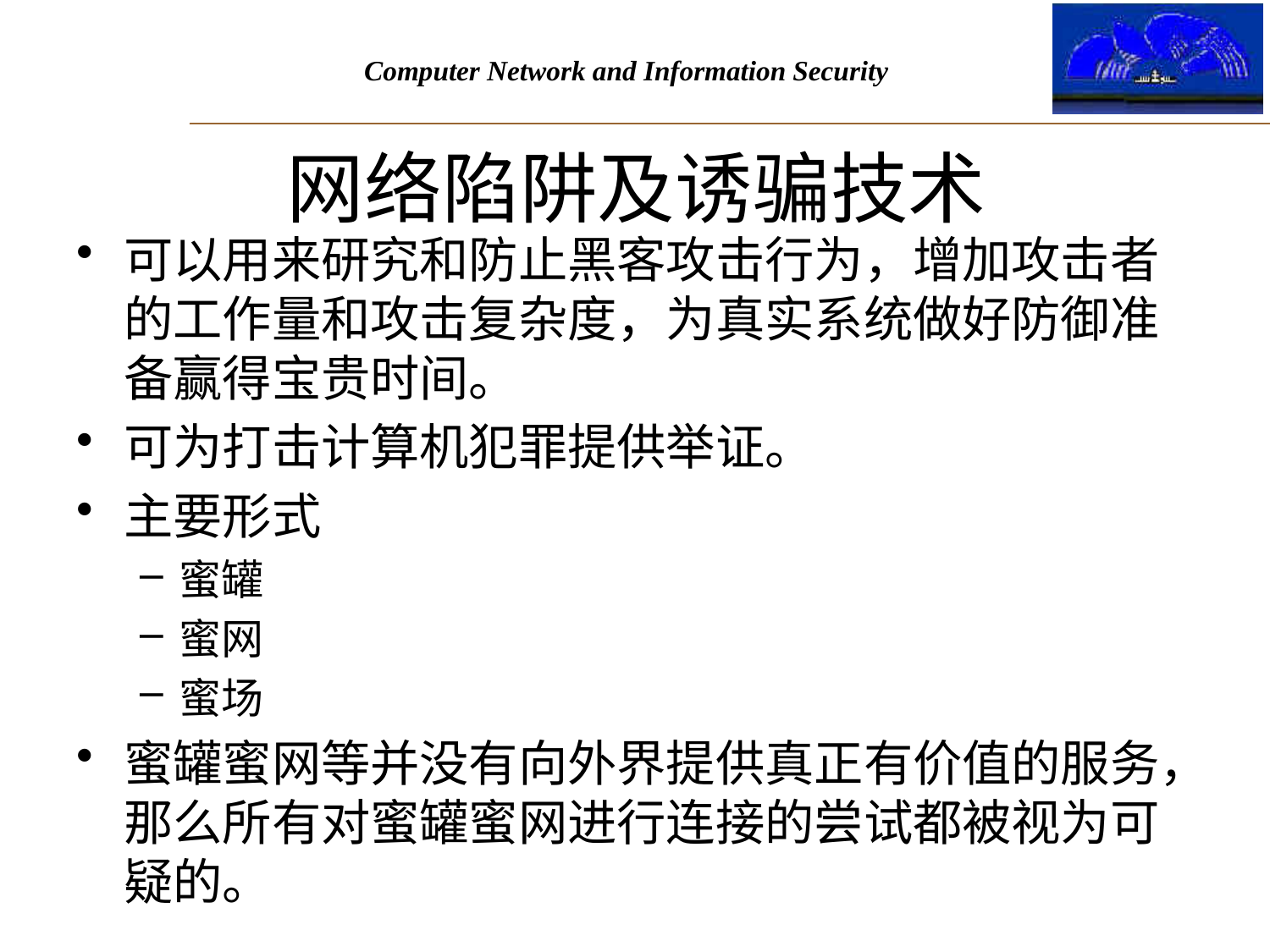

# 网络陷阱及诱骗技术
可以用来研究和防止黑客攻击行为，增加攻击者的工作量和攻击复杂度，为真实系统做好防御准备赢得宝贵时间。
可为打击计算机犯罪提供举证。
主要形式
蜜罐
蜜网
蜜场
蜜罐蜜网等并没有向外界提供真正有价值的服务，那么所有对蜜罐蜜网进行连接的尝试都被视为可疑的。